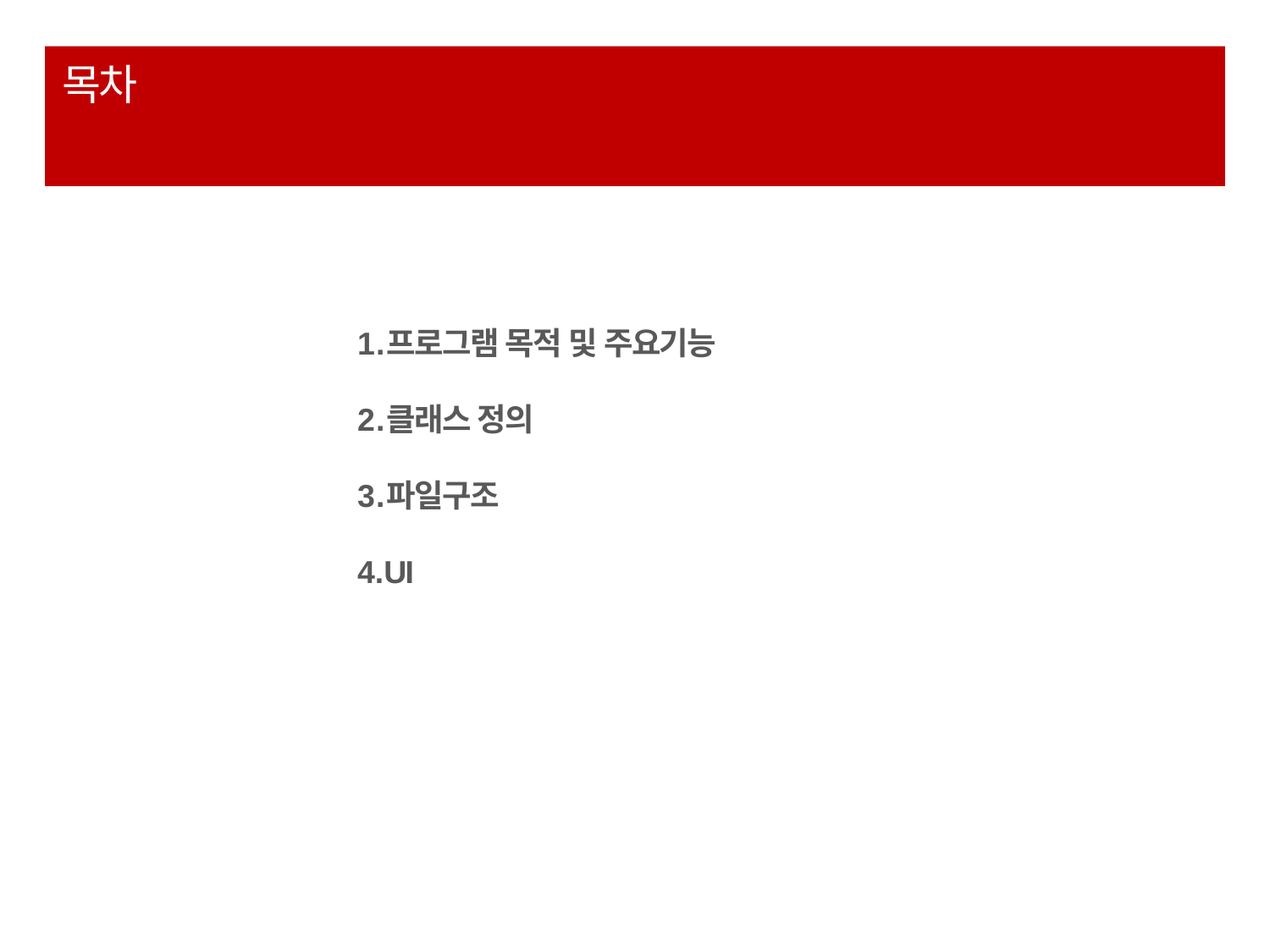

# 목차
프로그램 목적 및 주요기능
클래스 정의
파일구조
UI